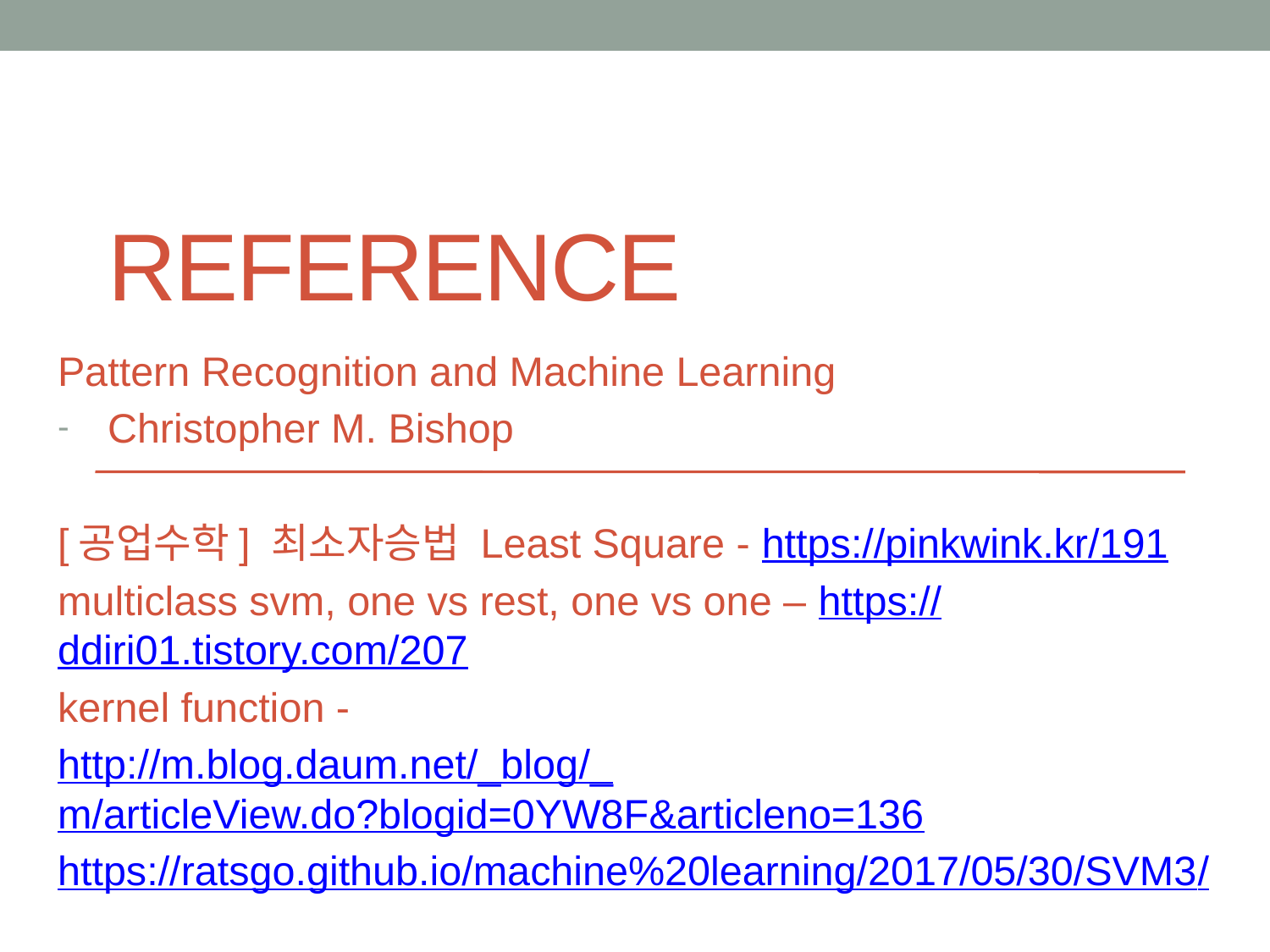

# reference
Pattern Recognition and Machine Learning
Christopher M. Bishop

[공업수학] 최소자승법 Least Square - https://pinkwink.kr/191
multiclass svm, one vs rest, one vs one – https://ddiri01.tistory.com/207
kernel function -
http://m.blog.daum.net/_blog/_m/articleView.do?blogid=0YW8F&articleno=136
https://ratsgo.github.io/machine%20learning/2017/05/30/SVM3/